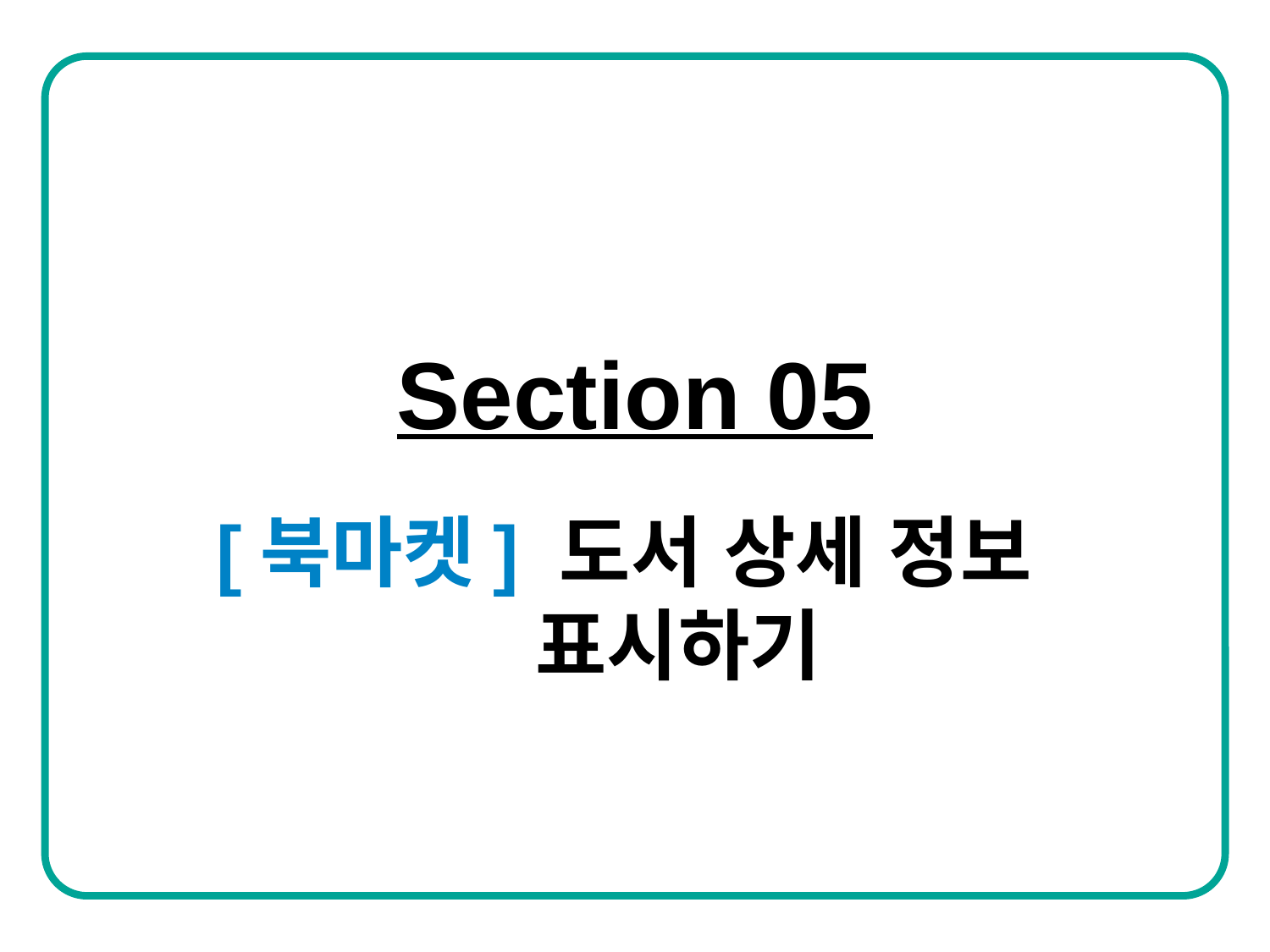

Section 05
[북마켓] 도서 상세 정보
    표시하기